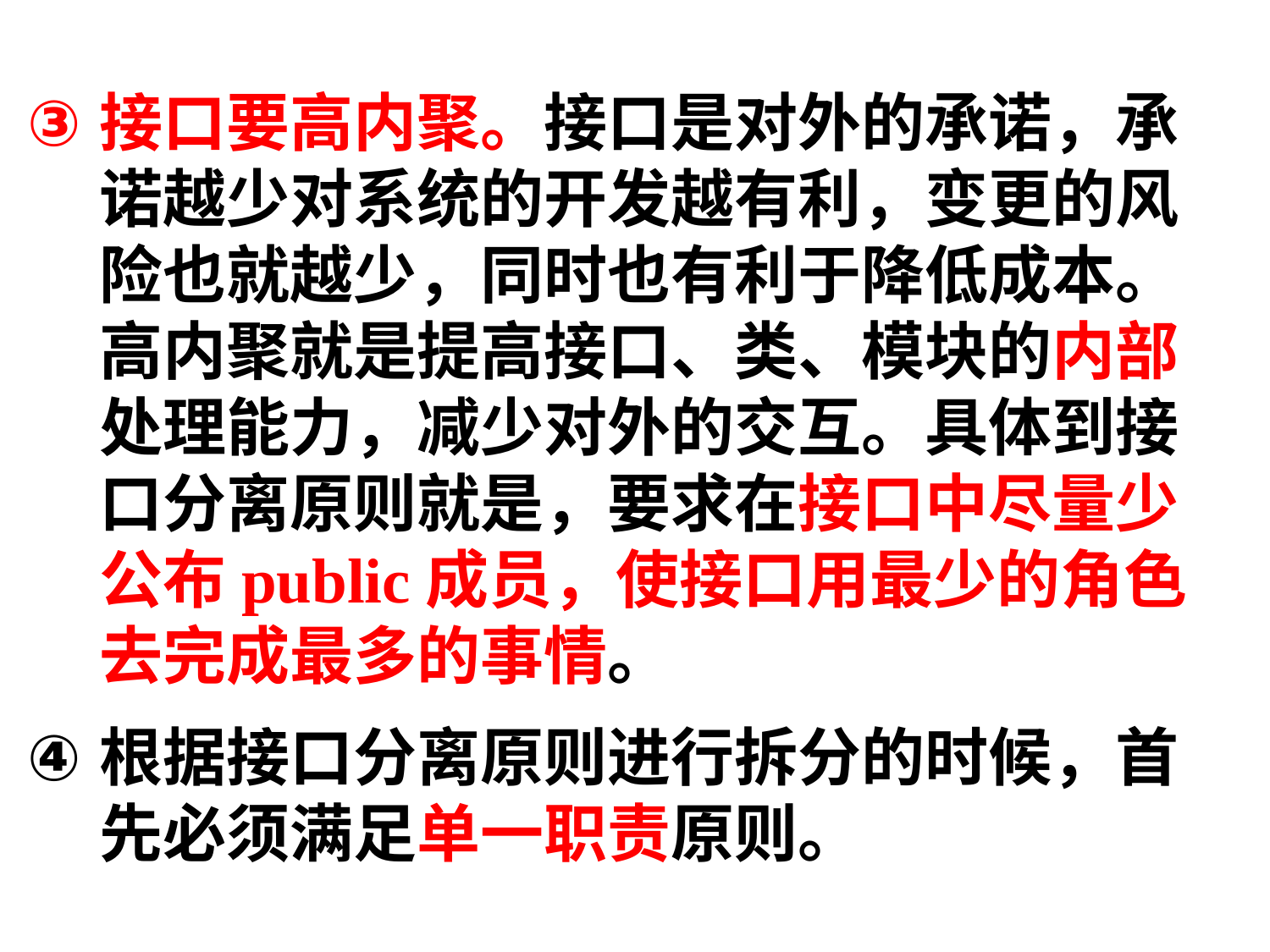

接口要高内聚。接口是对外的承诺，承诺越少对系统的开发越有利，变更的风险也就越少，同时也有利于降低成本。高内聚就是提高接口、类、模块的内部处理能力，减少对外的交互。具体到接口分离原则就是，要求在接口中尽量少公布public成员，使接口用最少的角色去完成最多的事情。
根据接口分离原则进行拆分的时候，首先必须满足单一职责原则。